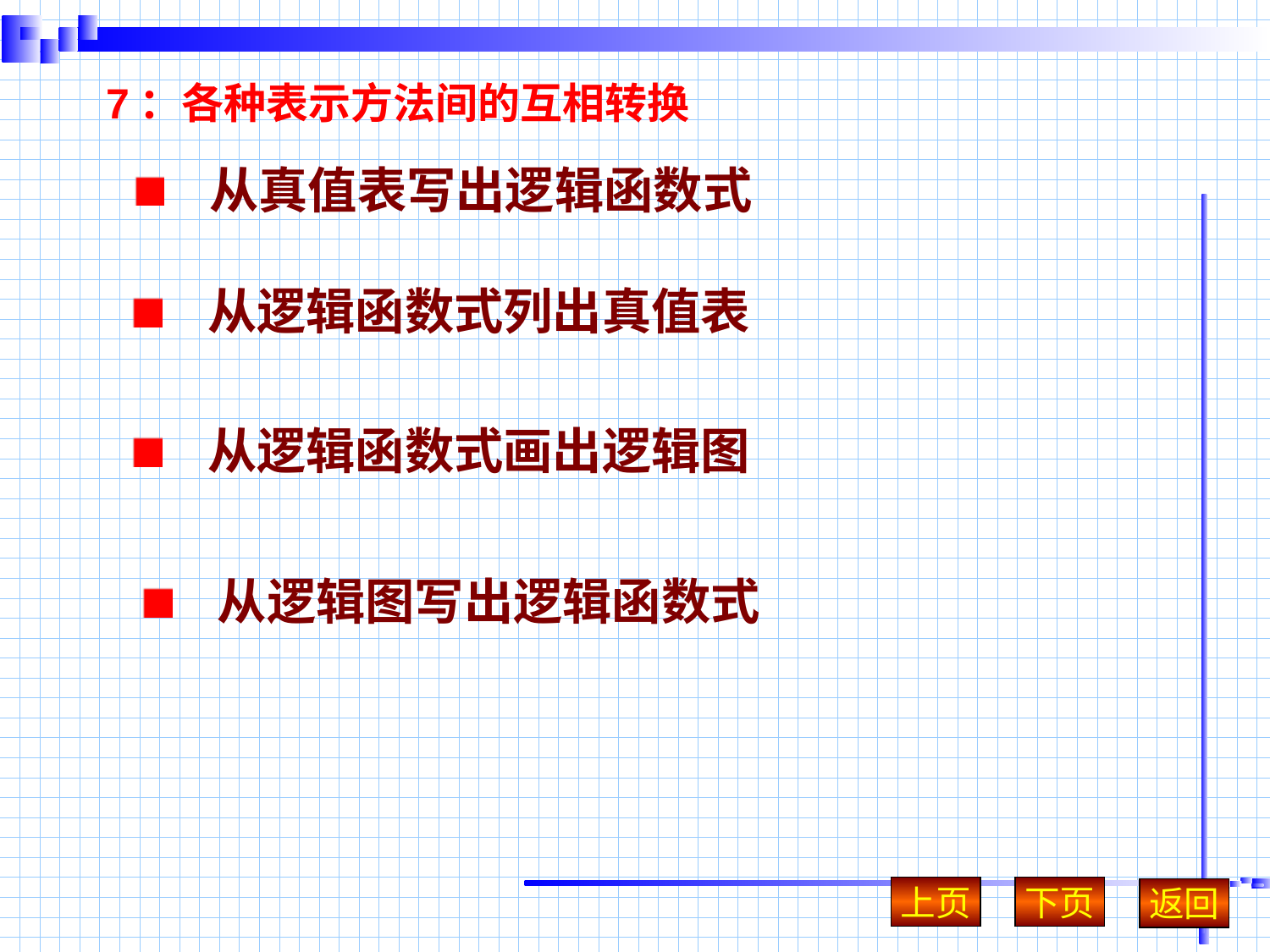

# 7：各种表示方法间的互相转换
   从真值表写出逻辑函数式
   从逻辑函数式列出真值表
   从逻辑函数式画出逻辑图
   从逻辑图写出逻辑函数式
上页
下页
返回